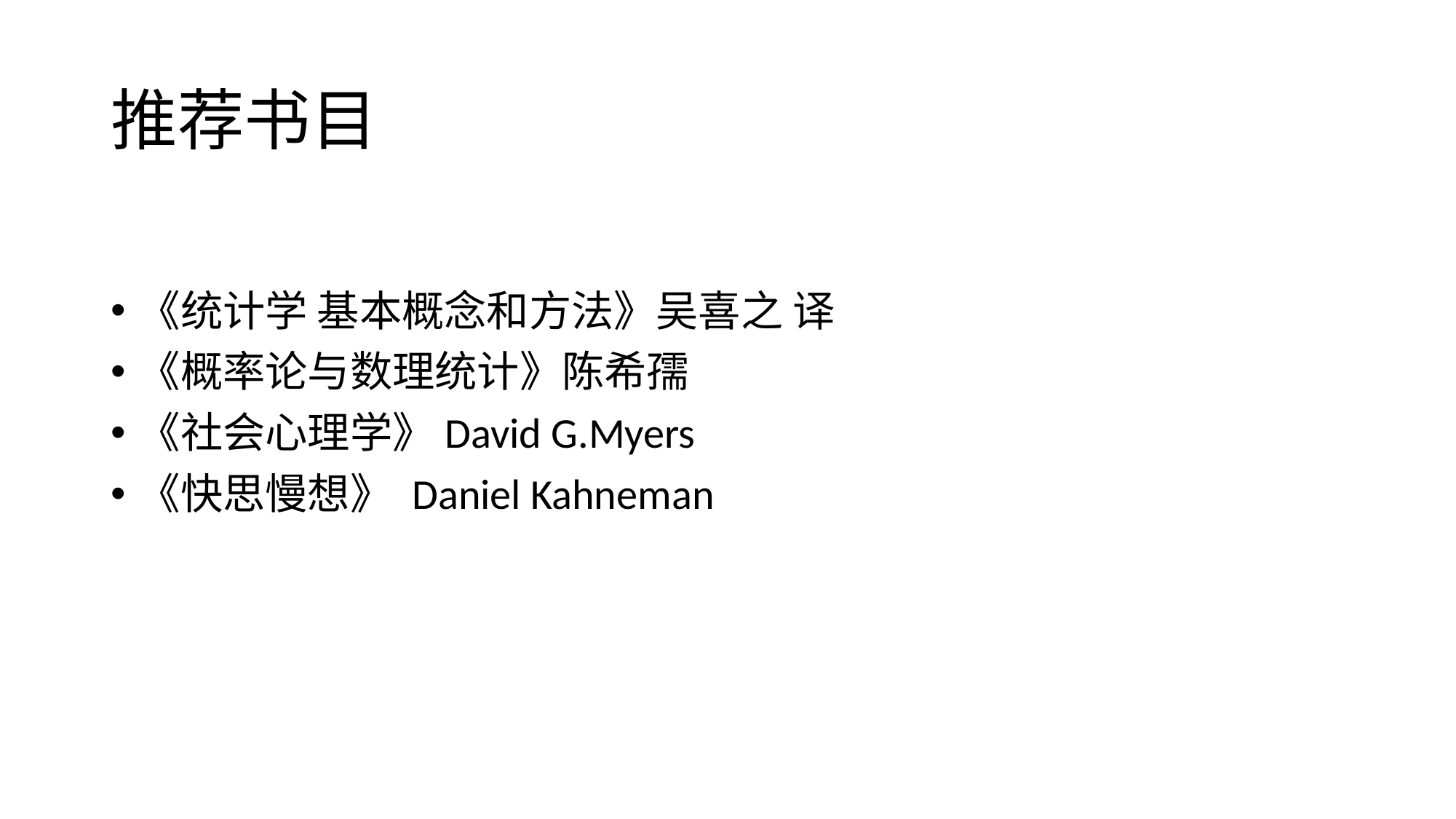

# 推荐书目

《统计学 基本概念和方法》吴喜之 译
《概率论与数理统计》陈希孺
《社会心理学》David G.Myers
《快思慢想》 Daniel Kahneman